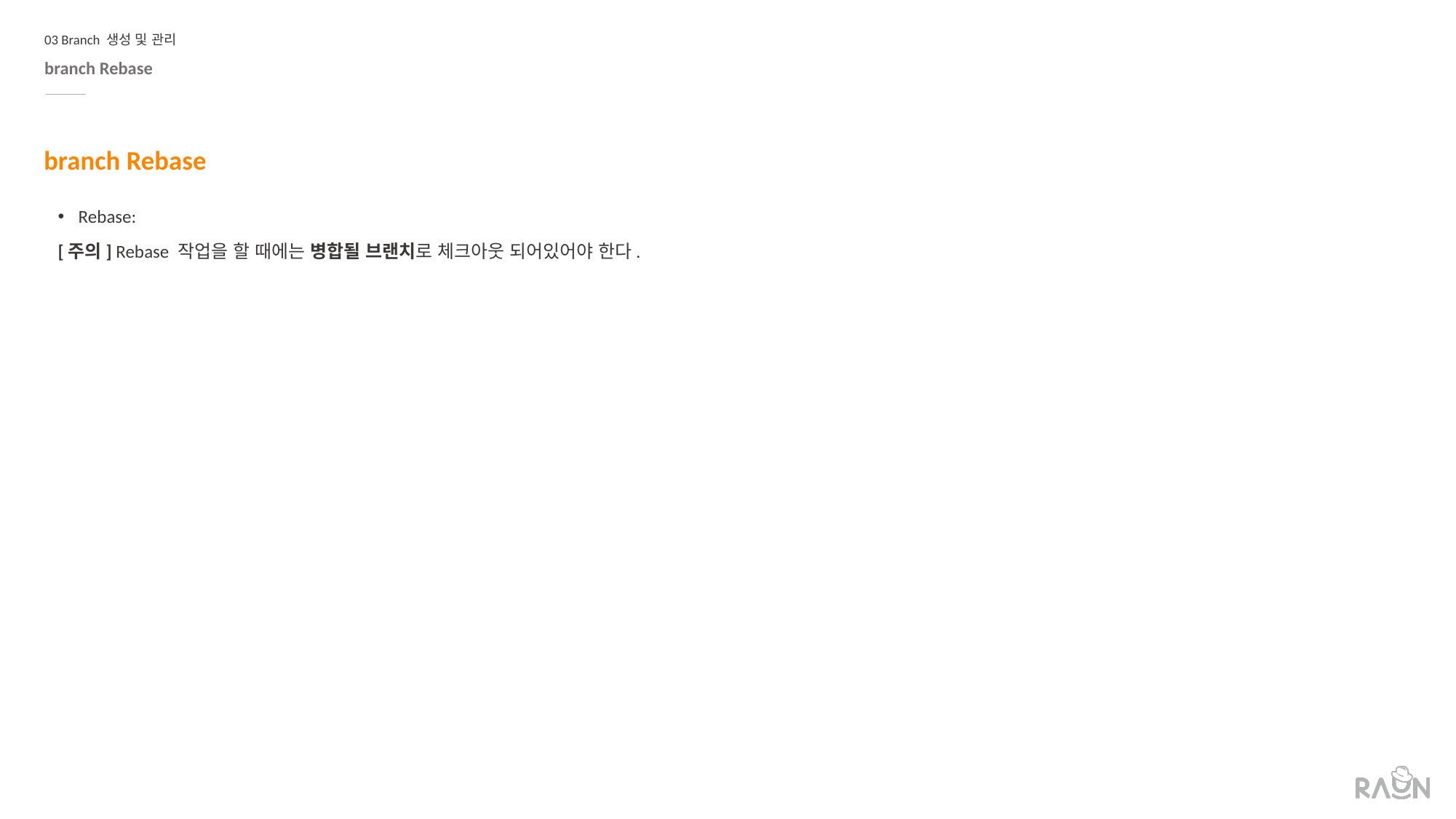

03 Branch 생성 및 관리
branch Rebase
branch Rebase
Rebase:
[주의] Rebase 작업을 할 때에는 병합될 브랜치로 체크아웃 되어있어야 한다.